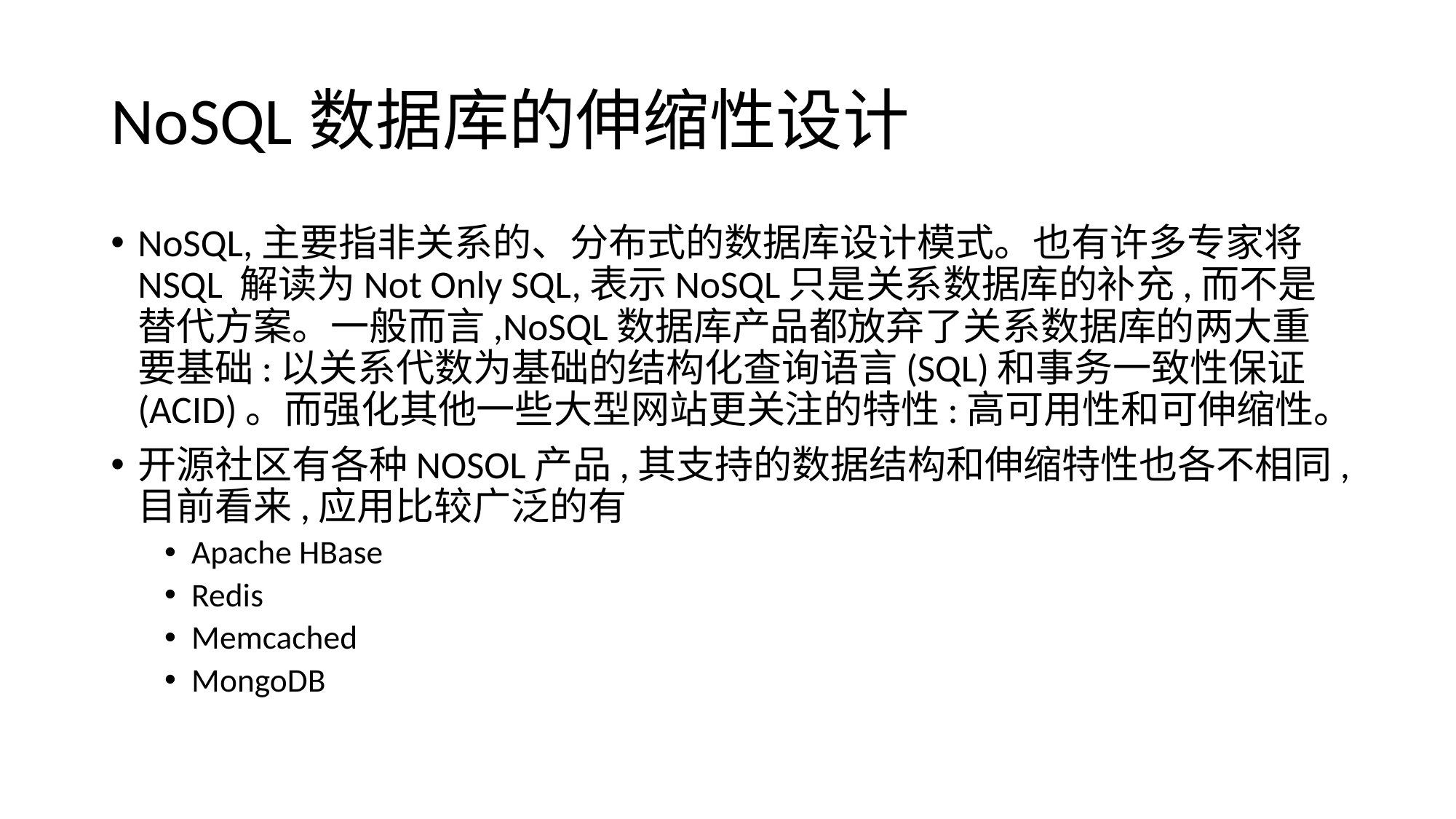

# NoSQL数据库的伸缩性设计
NoSQL,主要指非关系的、分布式的数据库设计模式。也有许多专家将 NSQL 解读为Not Only SQL,表示NoSQL只是关系数据库的补充,而不是替代方案。一般而言,NoSQL数据库产品都放弃了关系数据库的两大重要基础:以关系代数为基础的结构化查询语言(SQL)和事务一致性保证(ACID)。而强化其他一些大型网站更关注的特性:高可用性和可伸缩性。
开源社区有各种NOSOL产品,其支持的数据结构和伸缩特性也各不相同,目前看来,应用比较广泛的有
Apache HBase
Redis
Memcached
MongoDB